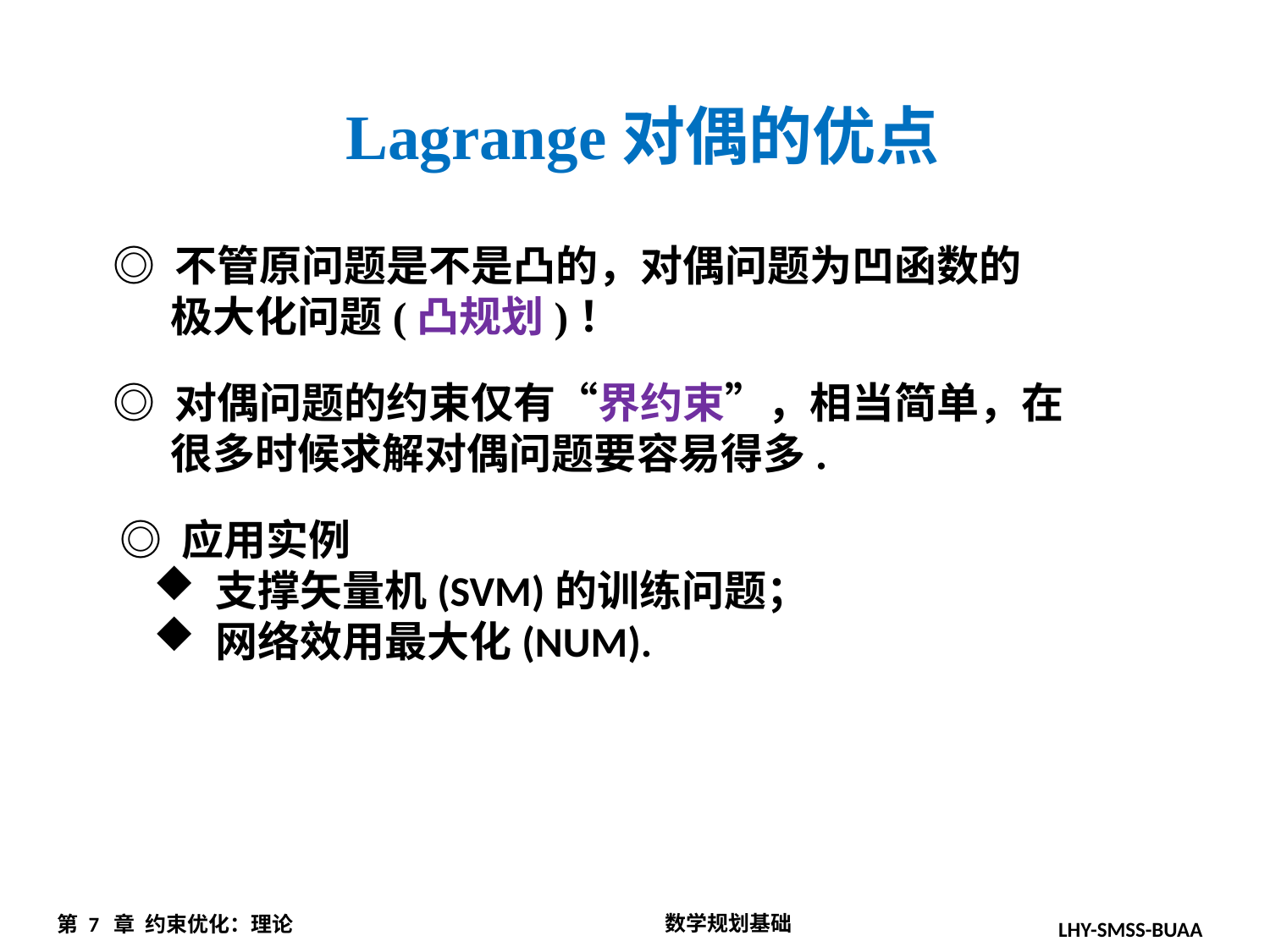

Lagrange对偶的优点
◎ 不管原问题是不是凸的，对偶问题为凹函数的
     极大化问题(凸规划)！
◎ 对偶问题的约束仅有“界约束”，相当简单，在
     很多时候求解对偶问题要容易得多.
◎ 应用实例
 支撑矢量机(SVM)的训练问题；
 网络效用最大化(NUM).